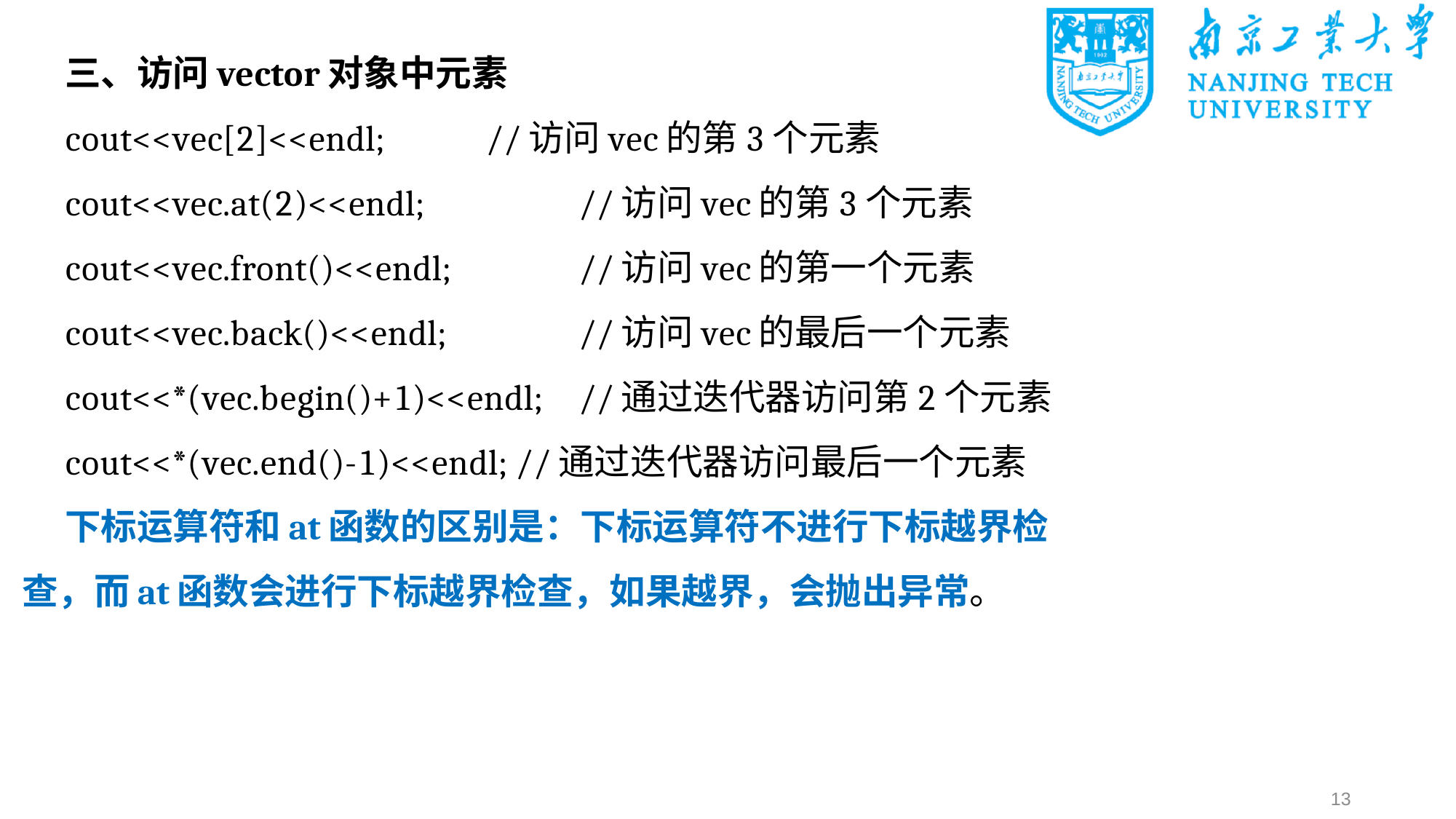

三、访问vector对象中元素
cout<<vec[2]<<endl;		//访问vec的第3个元素
cout<<vec.at(2)<<endl;		//访问vec的第3个元素
cout<<vec.front()<<endl;		//访问vec的第一个元素
cout<<vec.back()<<endl;		//访问vec的最后一个元素
cout<<*(vec.begin()+1)<<endl;	//通过迭代器访问第2个元素
cout<<*(vec.end()-1)<<endl; //通过迭代器访问最后一个元素
下标运算符和at函数的区别是：下标运算符不进行下标越界检查，而at函数会进行下标越界检查，如果越界，会抛出异常。
13